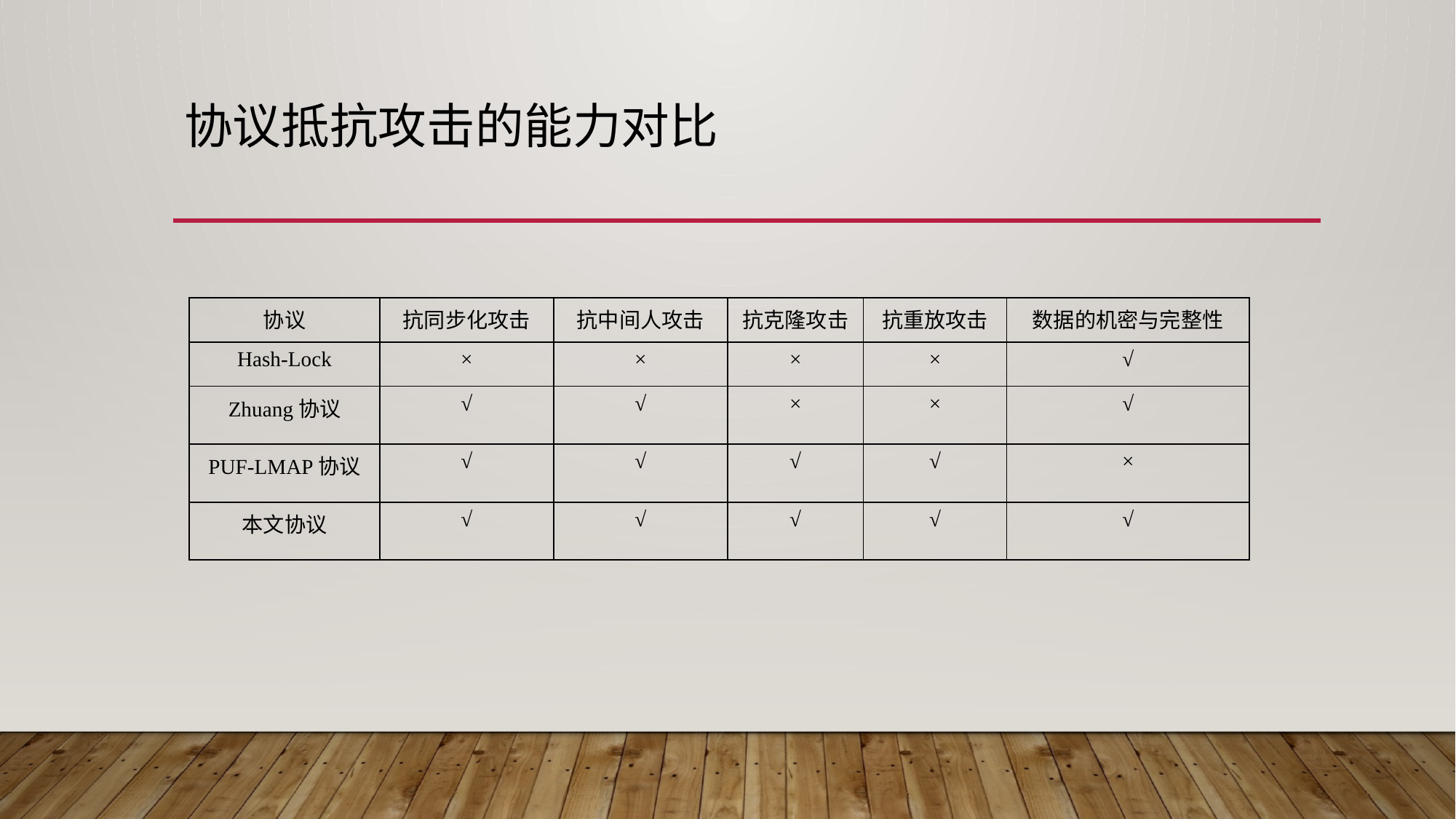

# 协议抵抗攻击的能力对比
| 协议 | 抗同步化攻击 | 抗中间人攻击 | 抗克隆攻击 | 抗重放攻击 | 数据的机密与完整性 |
| --- | --- | --- | --- | --- | --- |
| Hash-Lock | × | × | × | × | √ |
| Zhuang协议 | √ | √ | × | × | √ |
| PUF-LMAP协议 | √ | √ | √ | √ | × |
| 本文协议 | √ | √ | √ | √ | √ |